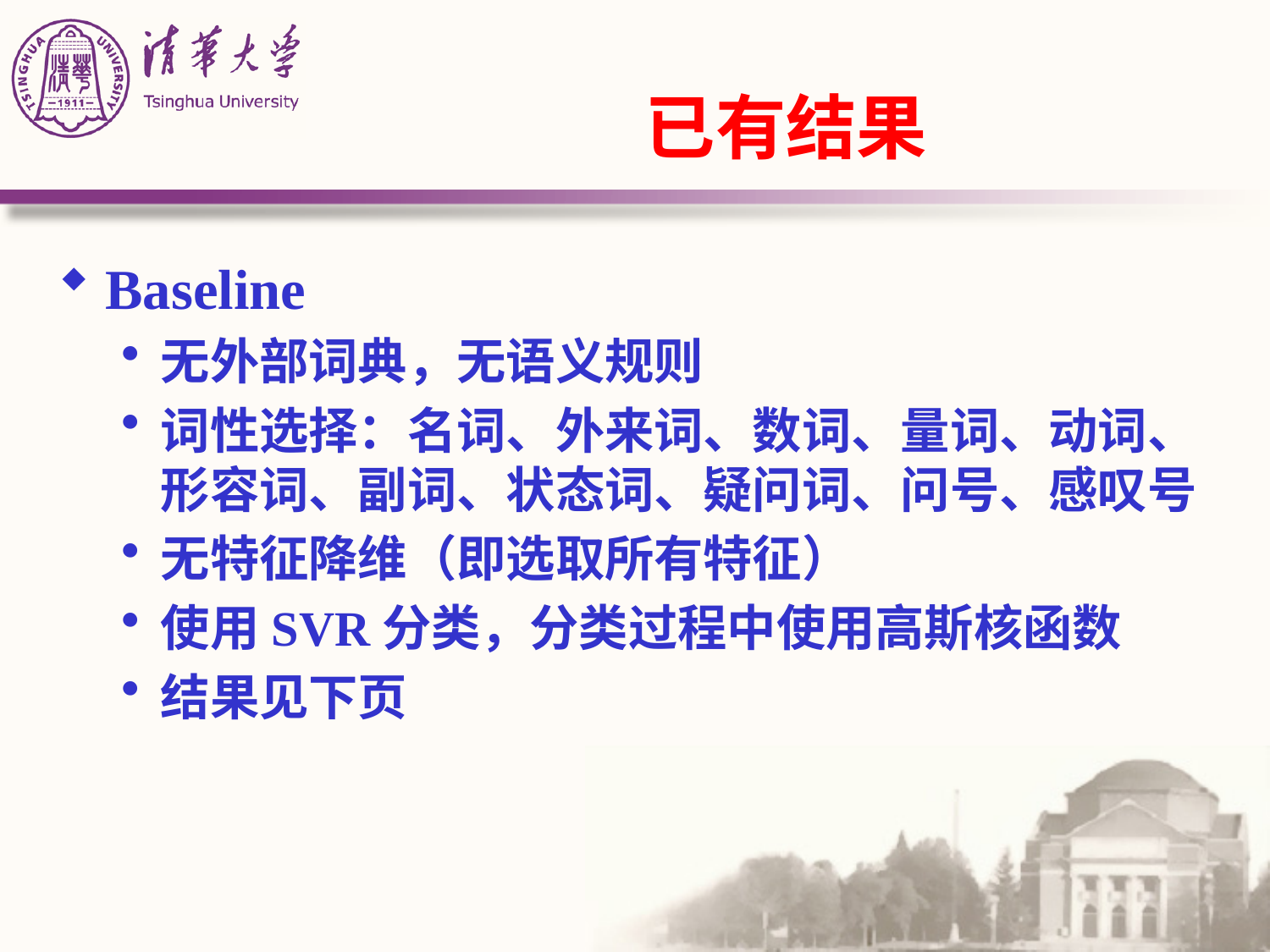

# 已有结果
Baseline
无外部词典，无语义规则
词性选择：名词、外来词、数词、量词、动词、形容词、副词、状态词、疑问词、问号、感叹号
无特征降维（即选取所有特征）
使用SVR分类，分类过程中使用高斯核函数
结果见下页